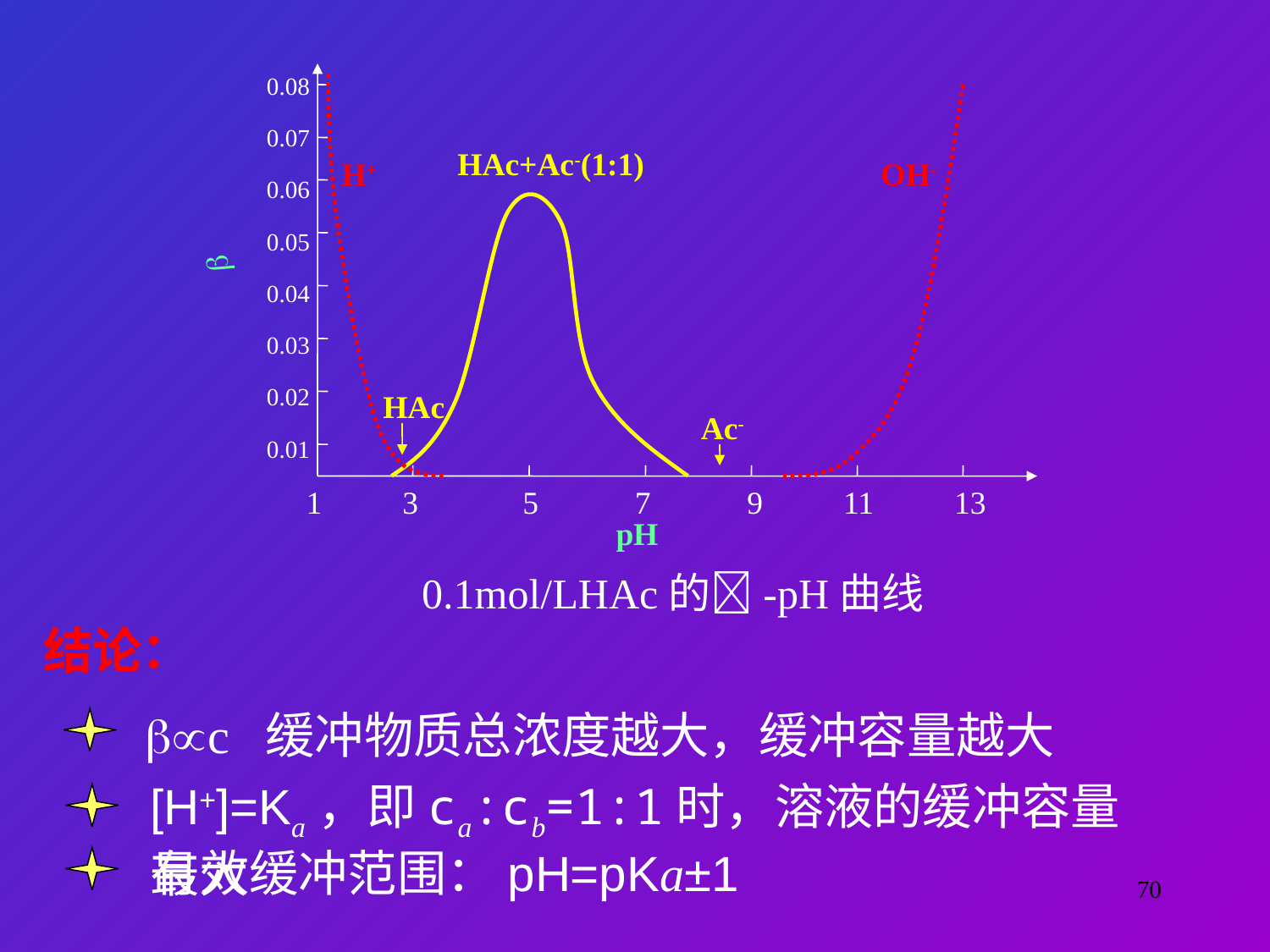

0.08
0.07
0.06
0.05
0.04
0.03
0.02
0.01

HAc+Ac-(1:1)
H+
OH-

β

HAc

Ac-

1          3             5            7            9          11          13

pH
0.1mol/LHAc的β-pH曲线
结论：
β∝c  缓冲物质总浓度越大，缓冲容量越大

[H+]=Ka，即ca:cb=1:1时，溶液的缓冲容量最大

有效缓冲范围：pH=pKa±1

70